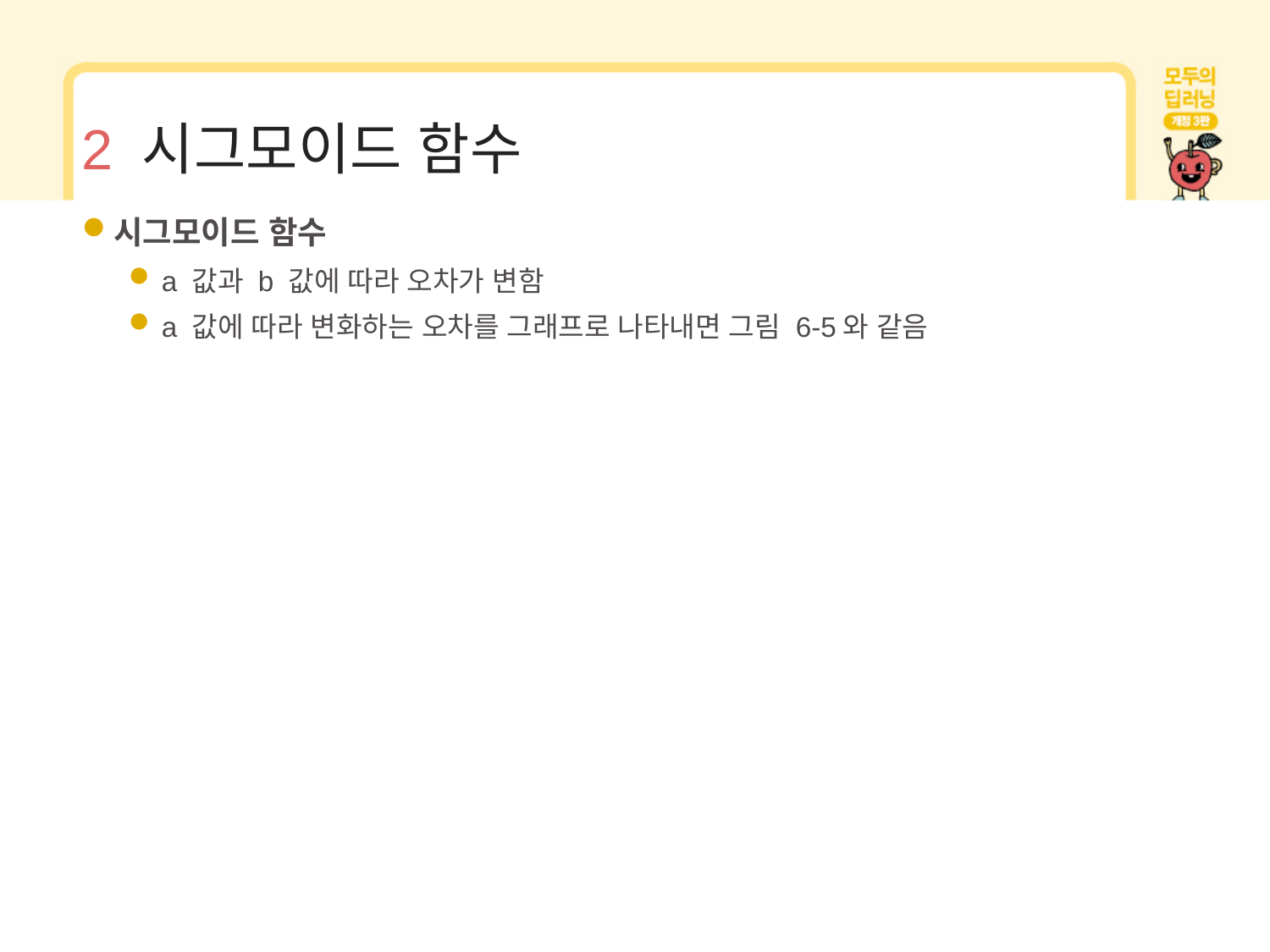

# 2 시그모이드 함수
시그모이드 함수
a 값과 b 값에 따라 오차가 변함
a 값에 따라 변화하는 오차를 그래프로 나타내면 그림 6-5와 같음